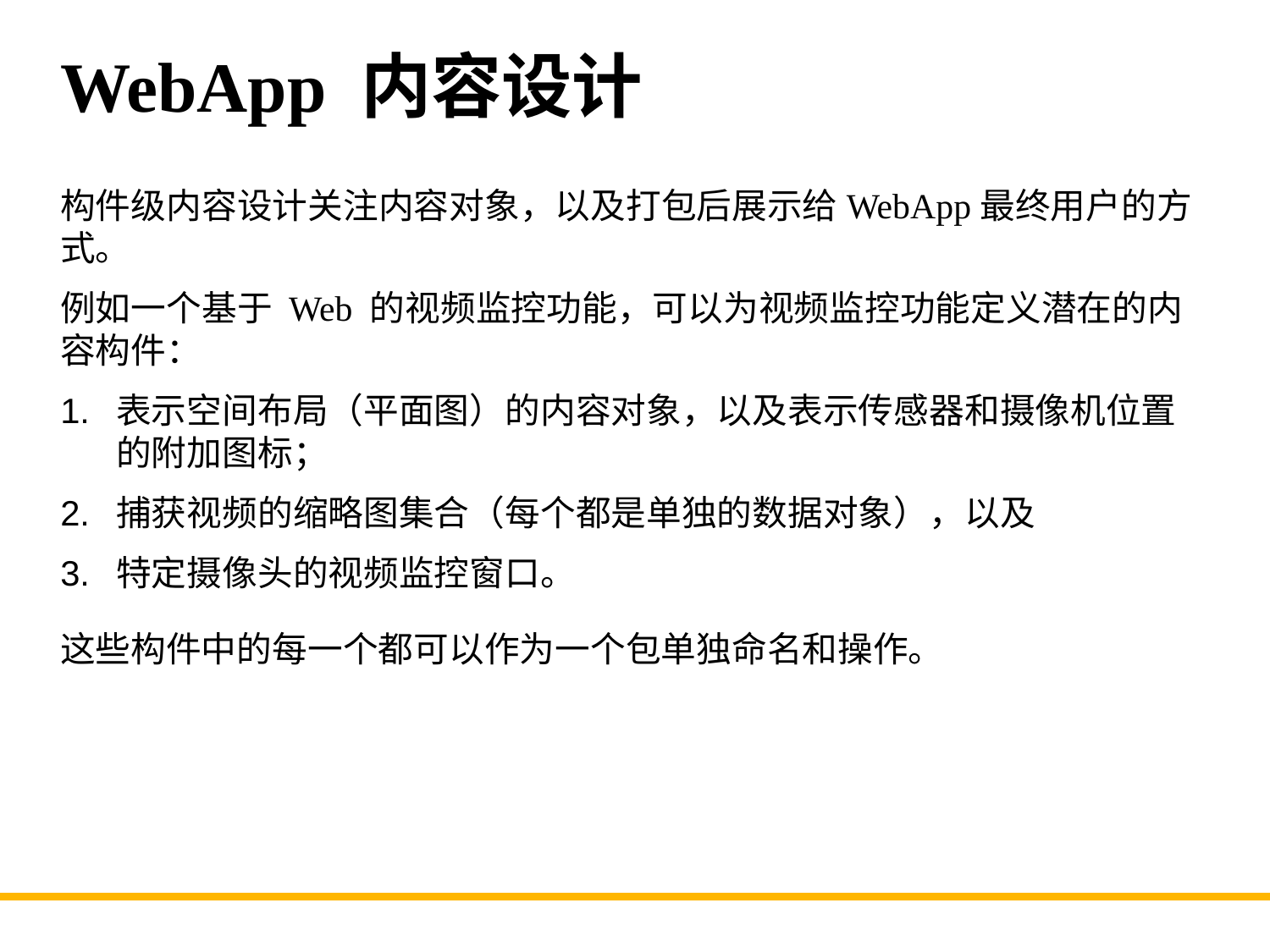

# WebApp 内容设计
构件级内容设计关注内容对象，以及打包后展示给WebApp最终用户的方式。
例如一个基于 Web 的视频监控功能，可以为视频监控功能定义潜在的内容构件：
表示空间布局（平面图）的内容对象，以及表示传感器和摄像机位置的附加图标；
捕获视频的缩略图集合（每个都是单独的数据对象），以及
特定摄像头的视频监控窗口。
这些构件中的每一个都可以作为一个包单独命名和操作。